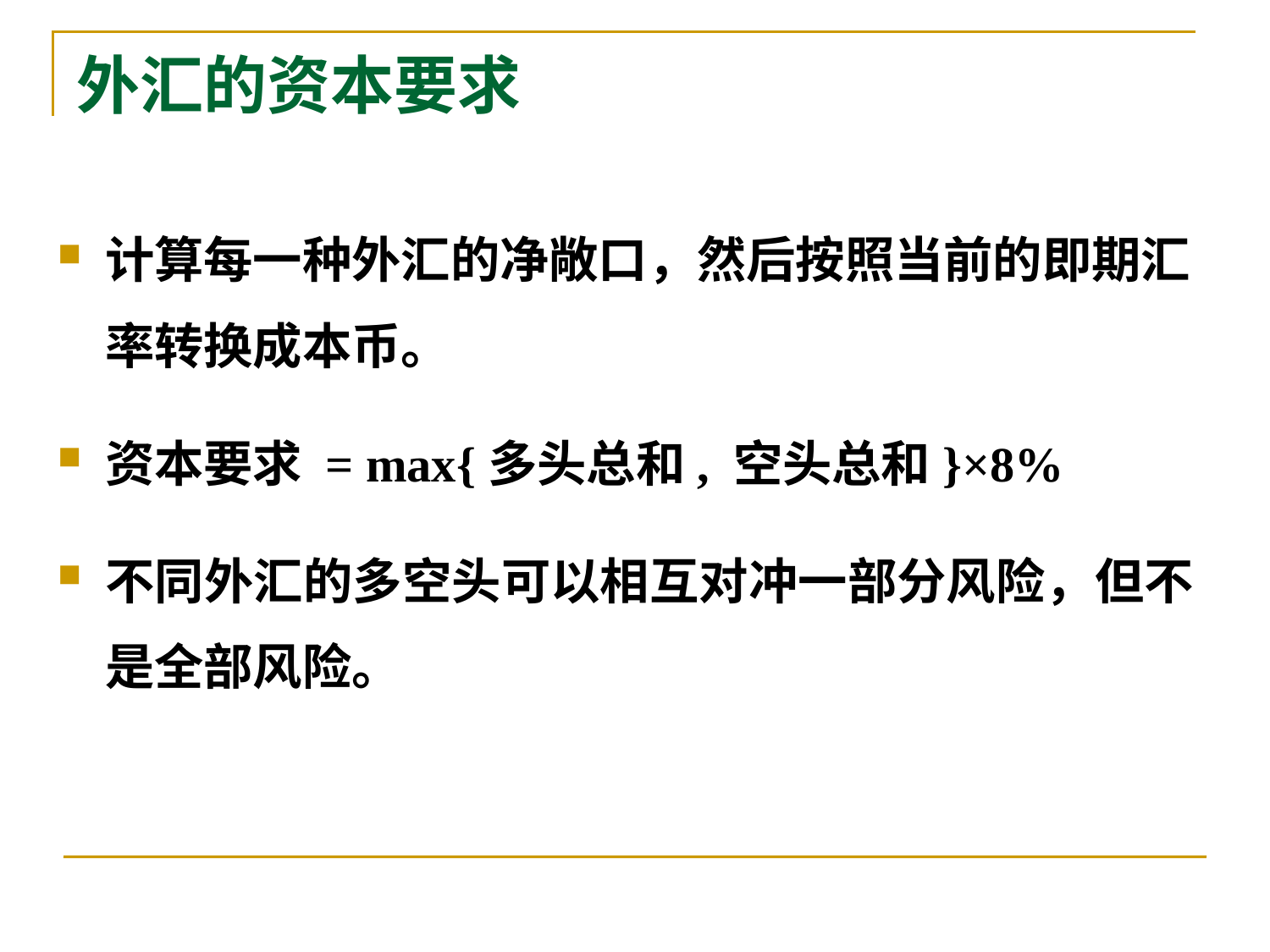

# 外汇的资本要求
计算每一种外汇的净敞口，然后按照当前的即期汇率转换成本币。
资本要求 = max{多头总和, 空头总和}×8%
不同外汇的多空头可以相互对冲一部分风险，但不是全部风险。